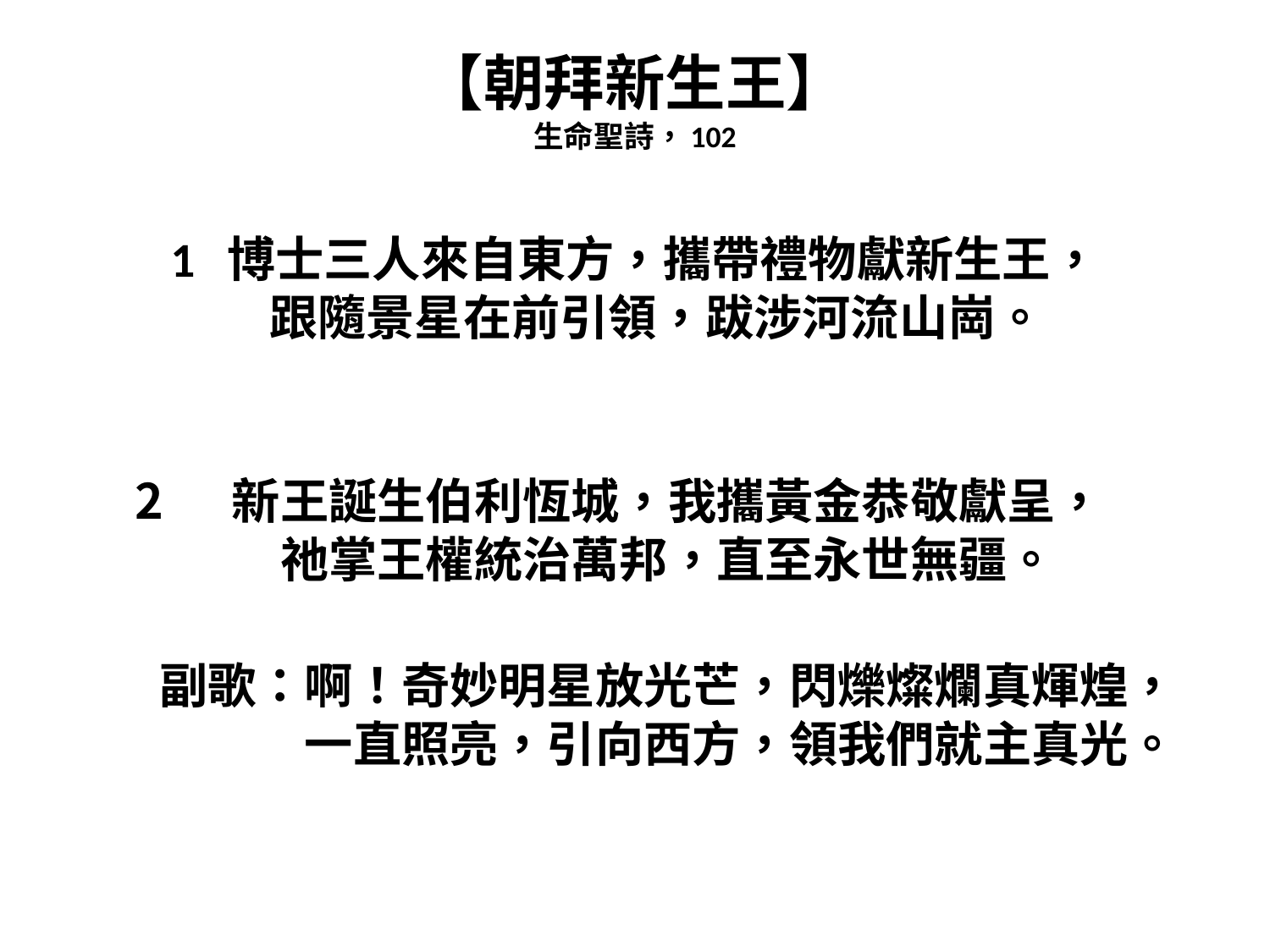

# 【朝拜新生王】 生命聖詩，102
1  博士三人來自東方，攜帶禮物獻新生王，
跟隨景星在前引領，跋涉河流山崗。
新王誕生伯利恆城，我攜黃金恭敬獻呈，
祂掌王權統治萬邦，直至永世無疆。
副歌：啊！奇妙明星放光芒，閃爍燦爛真煇煌，
　　　一直照亮，引向西方，領我們就主真光。